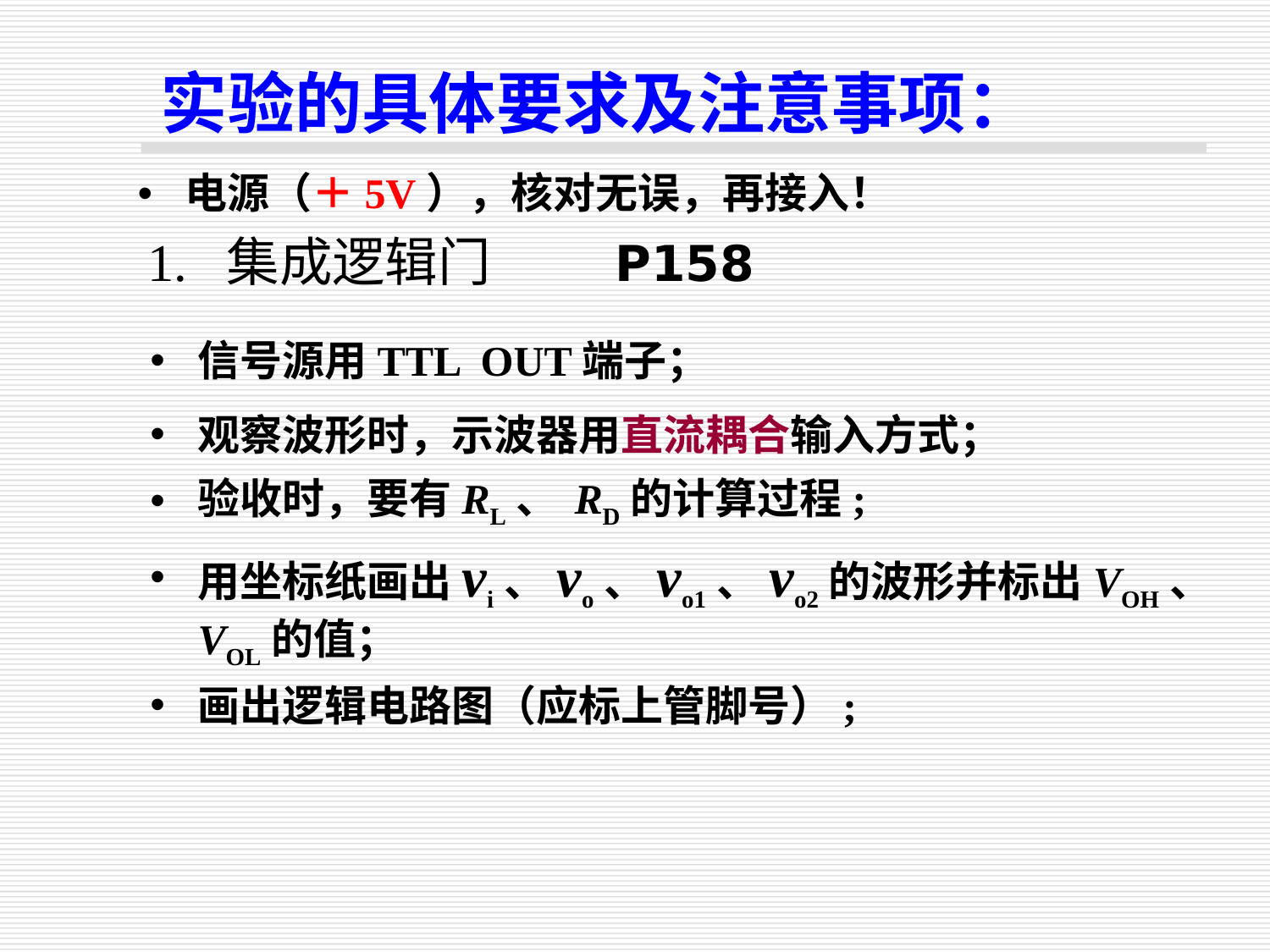

实验的具体要求及注意事项：

电源（＋5V），核对无误，再接入！
1.  集成逻辑门          P158
信号源用TTL  OUT端子；
观察波形时，示波器用直流耦合输入方式；
验收时，要有RL、 RD的计算过程;
用坐标纸画出vi、vo、vo1、vo2的波形并标出VOH、VOL的值；
画出逻辑电路图（应标上管脚号）;